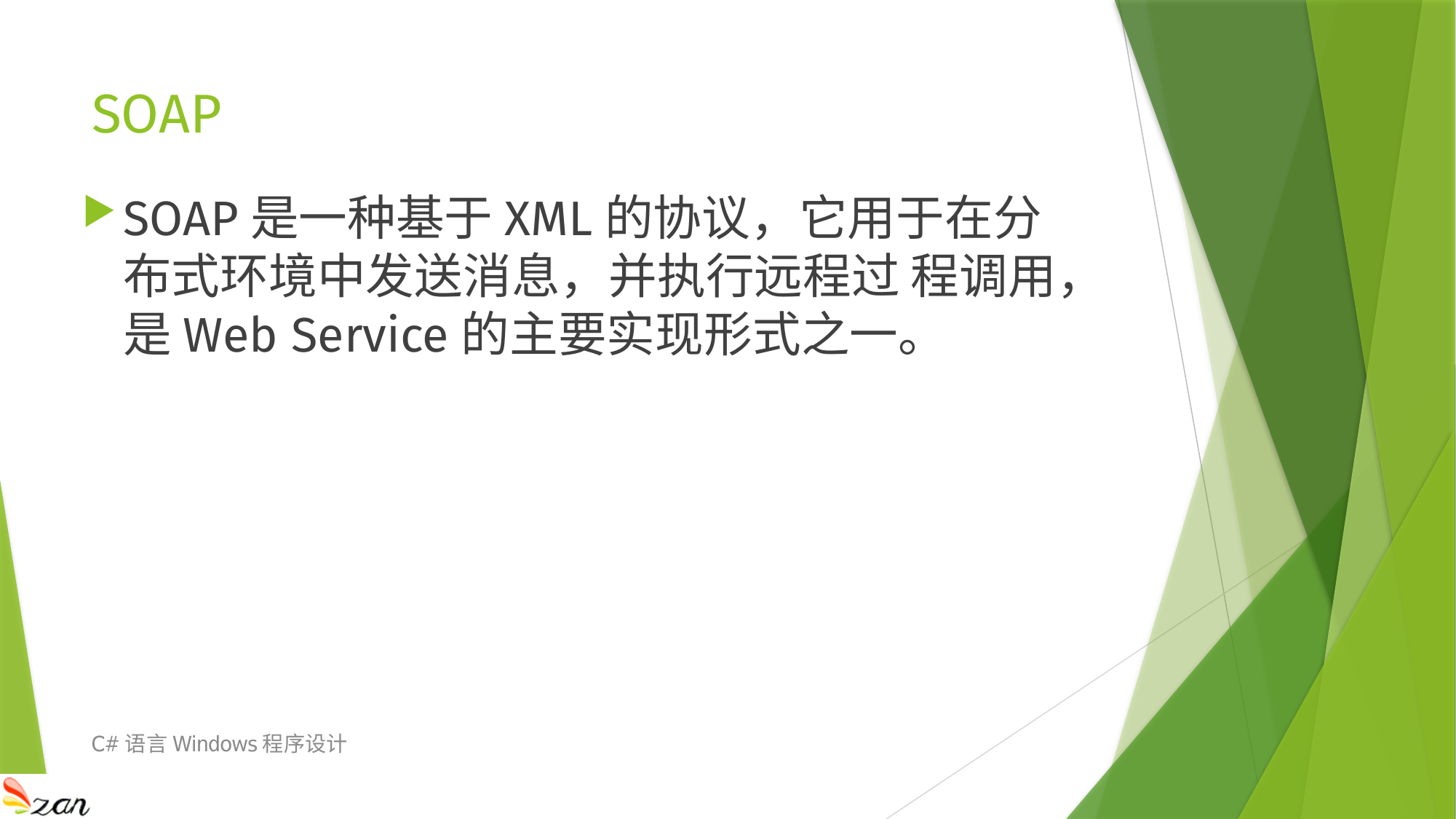

# SOAP
SOAP是一种基于XML的协议，它用于在分布式环境中发送消息，并执行远程过 程调用，是Web Service的主要实现形式之一。
C#语言Windows程序设计